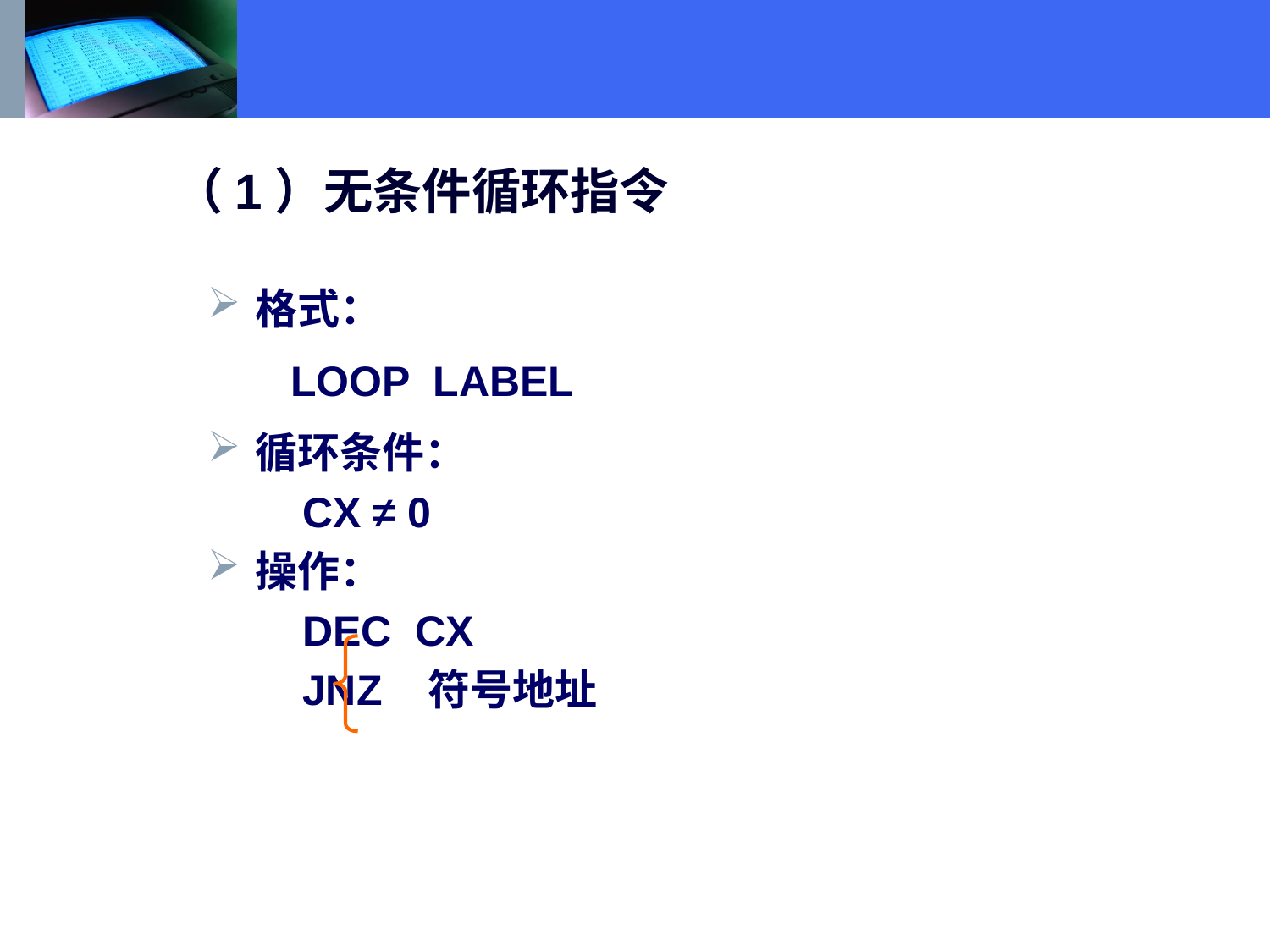

（1）无条件循环指令
格式：
       LOOP  LABEL
循环条件：
        CX ≠ 0
操作：
        DEC  CX
        JNZ   符号地址